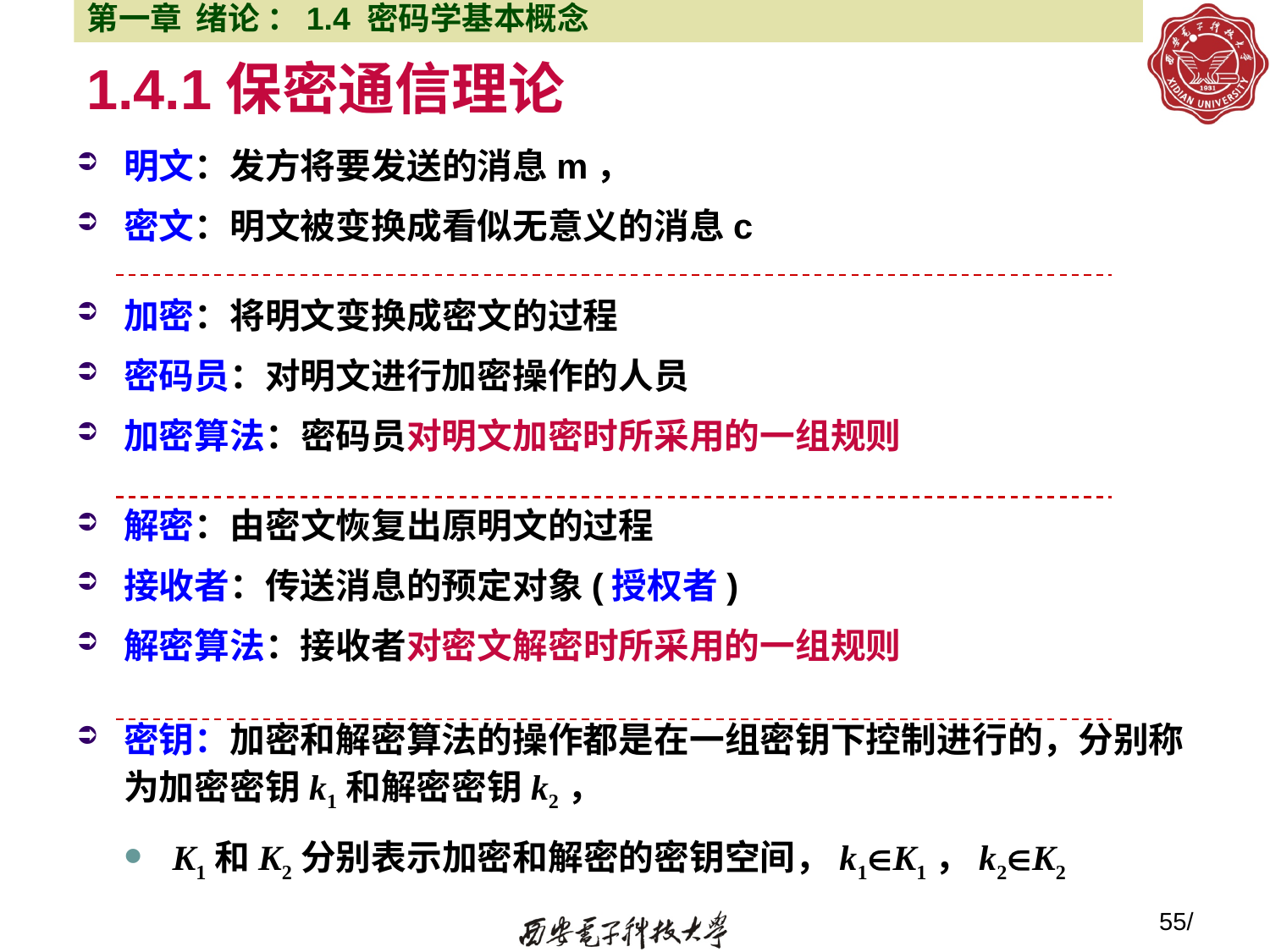

第一章  绪论 ：1.4 密码学基本概念
# 1.4.1保密通信理论
明文：发方将要发送的消息m，
密文：明文被变换成看似无意义的消息c

加密：将明文变换成密文的过程
密码员：对明文进行加密操作的人员
加密算法：密码员对明文加密时所采用的一组规则

解密：由密文恢复出原明文的过程
接收者：传送消息的预定对象(授权者)
解密算法：接收者对密文解密时所采用的一组规则

密钥：加密和解密算法的操作都是在一组密钥下控制进行的，分别称为加密密钥k1和解密密钥k2，
K1和K2分别表示加密和解密的密钥空间，k1∈K1，k2∈K2
55/